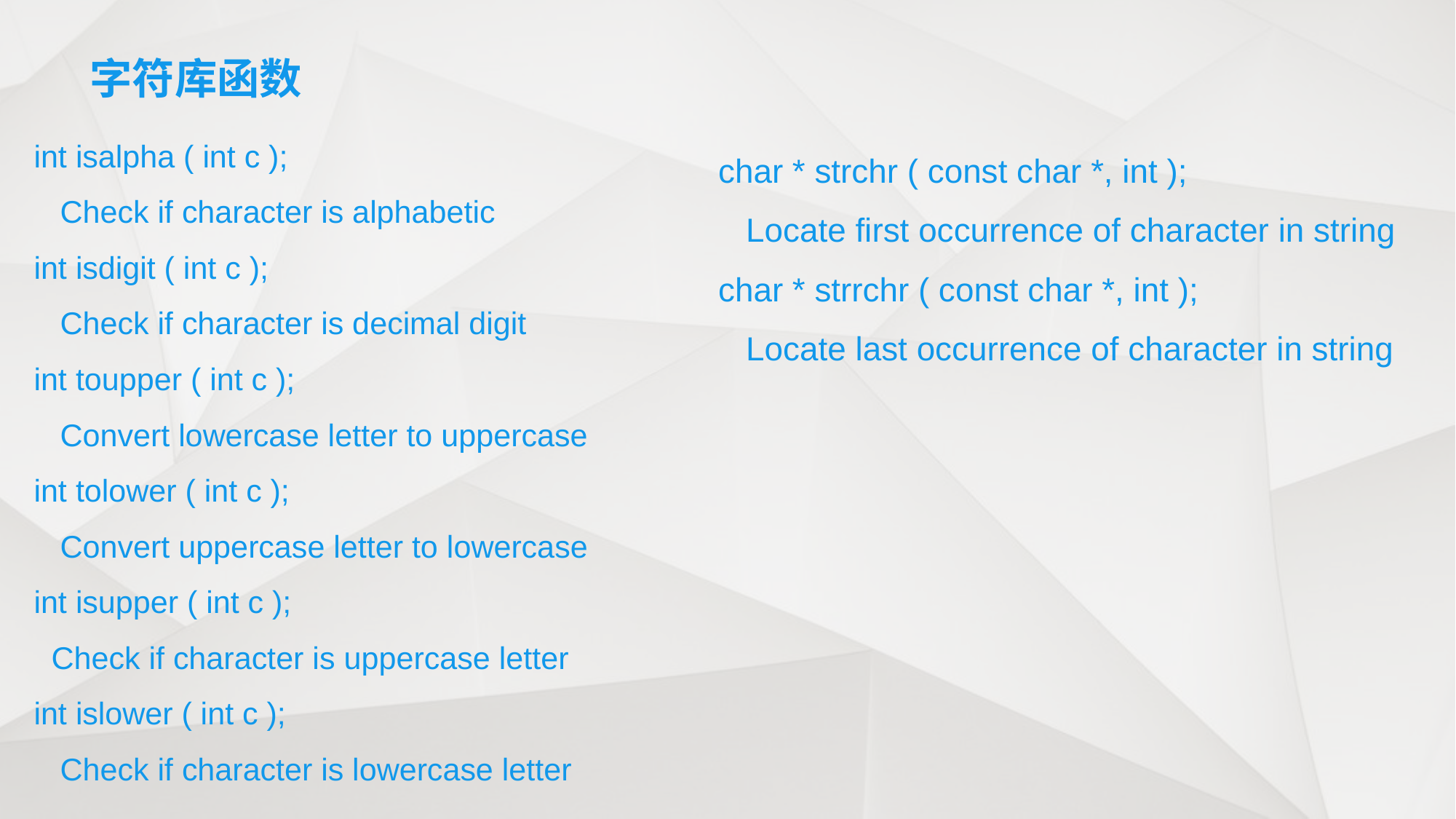

# 字符库函数
int isalpha ( int c );
   Check if character is alphabetic
int isdigit ( int c );
   Check if character is decimal digit
int toupper ( int c );
   Convert lowercase letter to uppercase
int tolower ( int c );
   Convert uppercase letter to lowercase
int isupper ( int c );
  Check if character is uppercase letter
int islower ( int c );
   Check if character is lowercase letter

char * strchr ( const char *, int );
   Locate first occurrence of character in string
char * strrchr ( const char *, int );
   Locate last occurrence of character in string